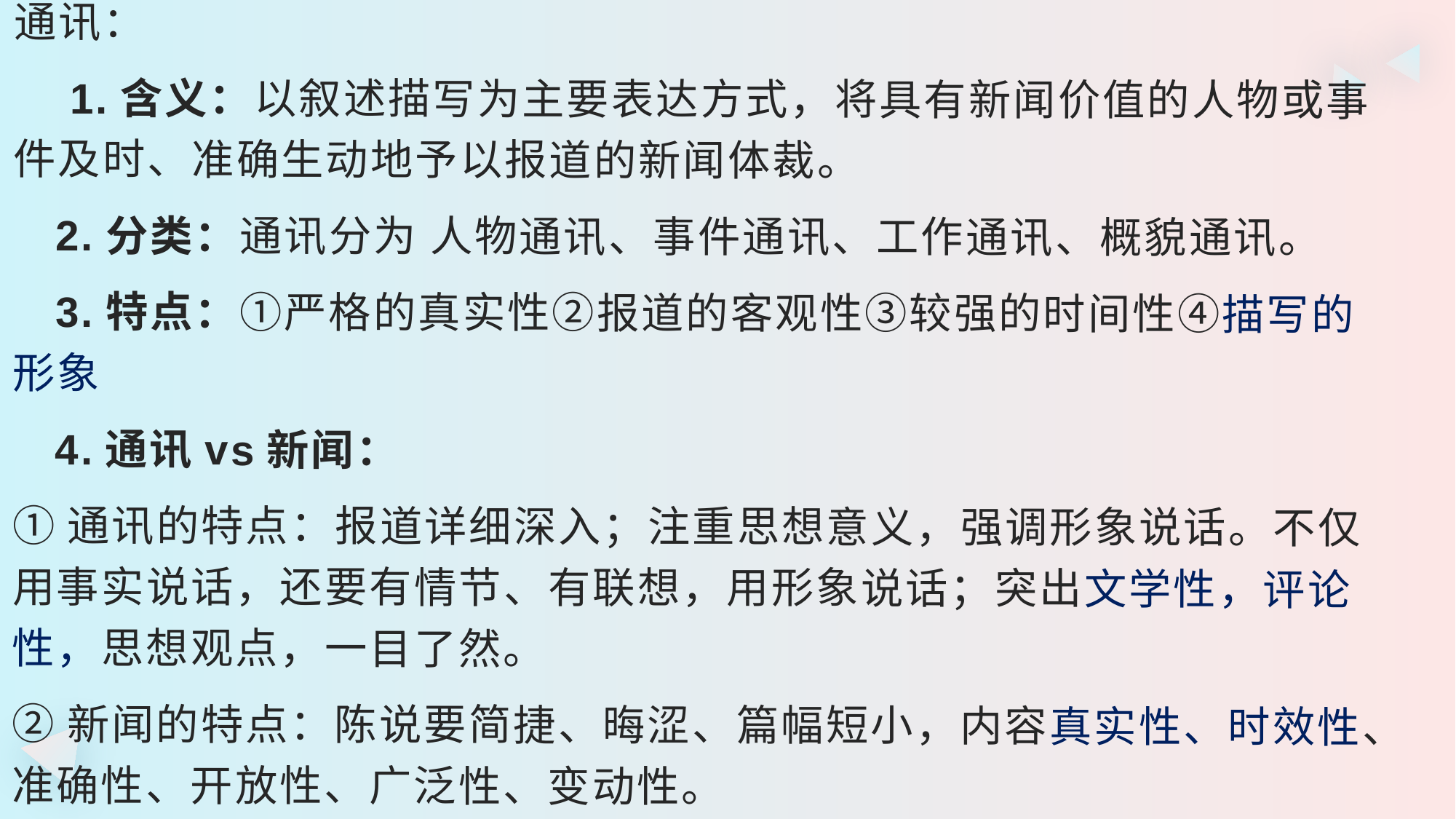

通讯：
    1.含义：以叙述描写为主要表达方式，将具有新闻价值的人物或事件及时、准确生动地予以报道的新闻体裁。
   2.分类：通讯分为 人物通讯、事件通讯、工作通讯、概貌通讯。
   3.特点：①严格的真实性②报道的客观性③较强的时间性④描写的形象
   4.通讯vs新闻：
①通讯的特点：报道详细深入；注重思想意义，强调形象说话。不仅用事实说话，还要有情节、有联想，用形象说话；突出文学性，评论性，思想观点，一目了然。
②新闻的特点：陈说要简捷、晦涩、篇幅短小，内容真实性、时效性、准确性、开放性、广泛性、变动性。